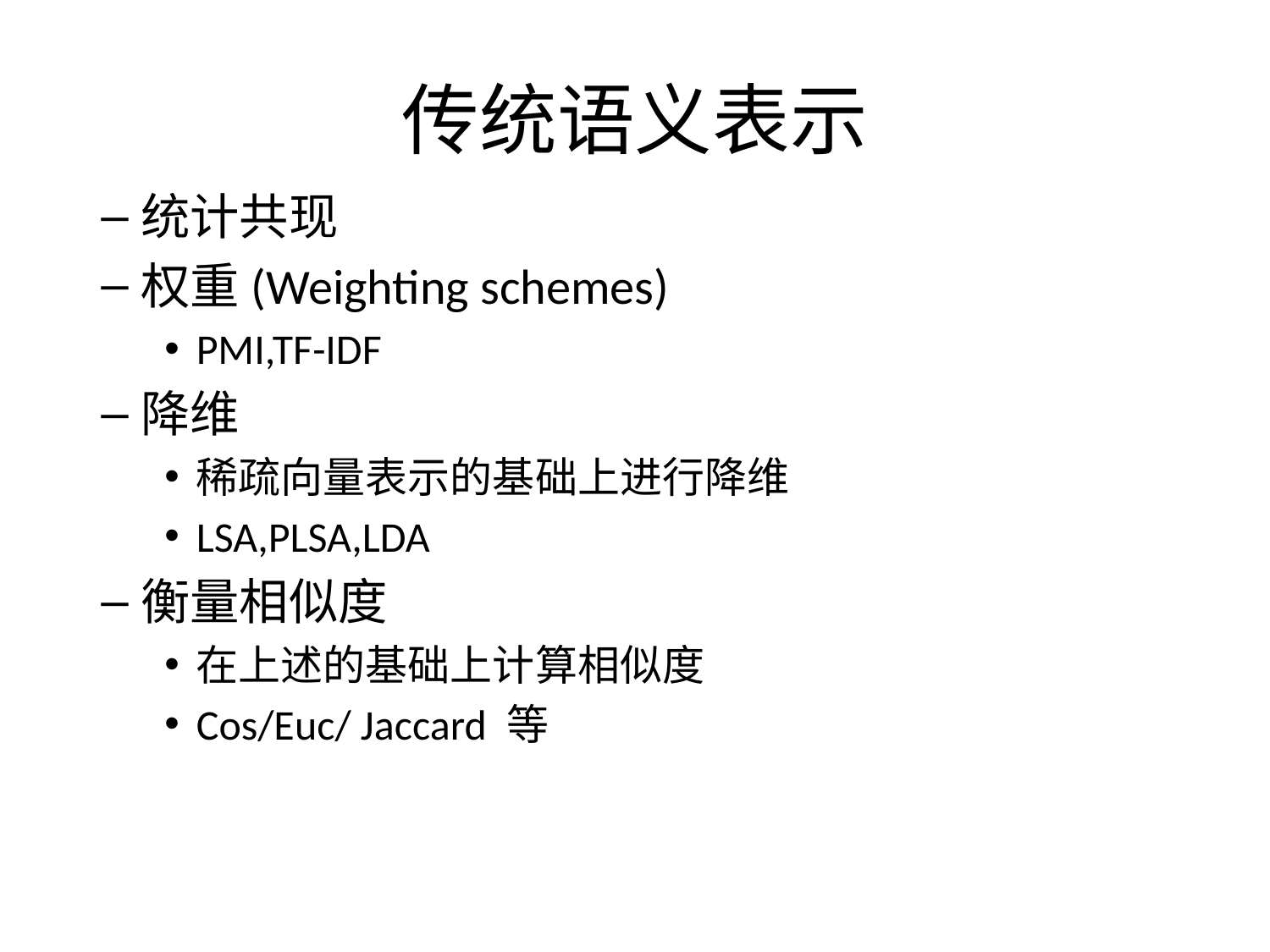

# 传统语义表示
统计共现
权重(Weighting schemes)
PMI,TF-IDF
降维
稀疏向量表示的基础上进行降维
LSA,PLSA,LDA
衡量相似度
在上述的基础上计算相似度
Cos/Euc/ Jaccard 等